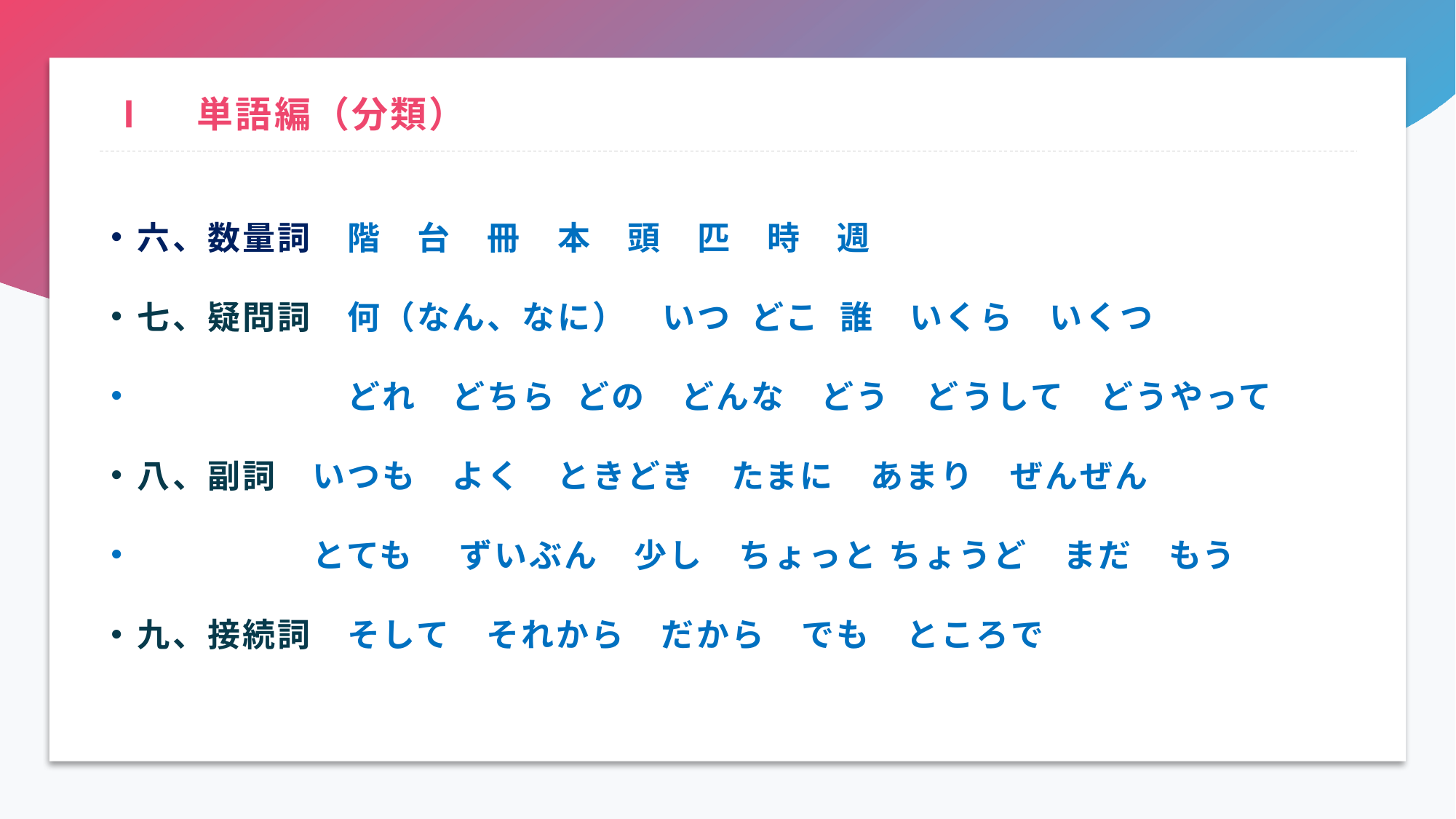

# Ⅰ　単語編（分類）
六、数量詞　階　台　冊　本　頭　匹　時　週
七、疑問詞　何（なん、なに）　いつ  どこ  誰　いくら　いくつ
　　　　　　どれ　どちら  どの　どんな　どう　どうして　どうやって
八、副詞　いつも　よく　ときどき　たまに　あまり　ぜんぜん
　　　　　とても 　ずいぶん　少し　ちょっと ちょうど　まだ　もう
九、接続詞　そして　それから　だから　でも　ところで